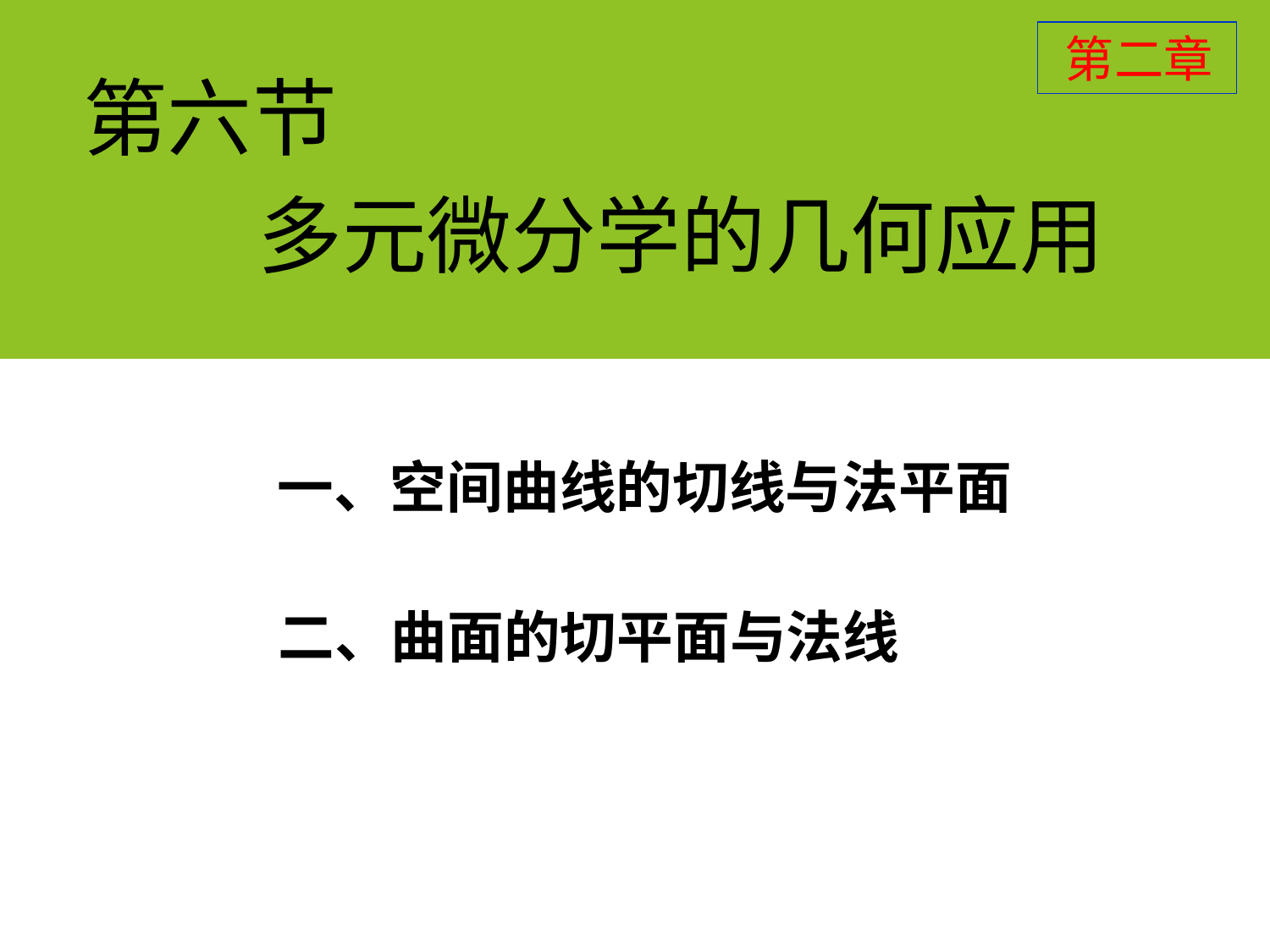

第二章
第六节
多元微分学的几何应用

一、空间曲线的切线与法平面
二、曲面的切平面与法线